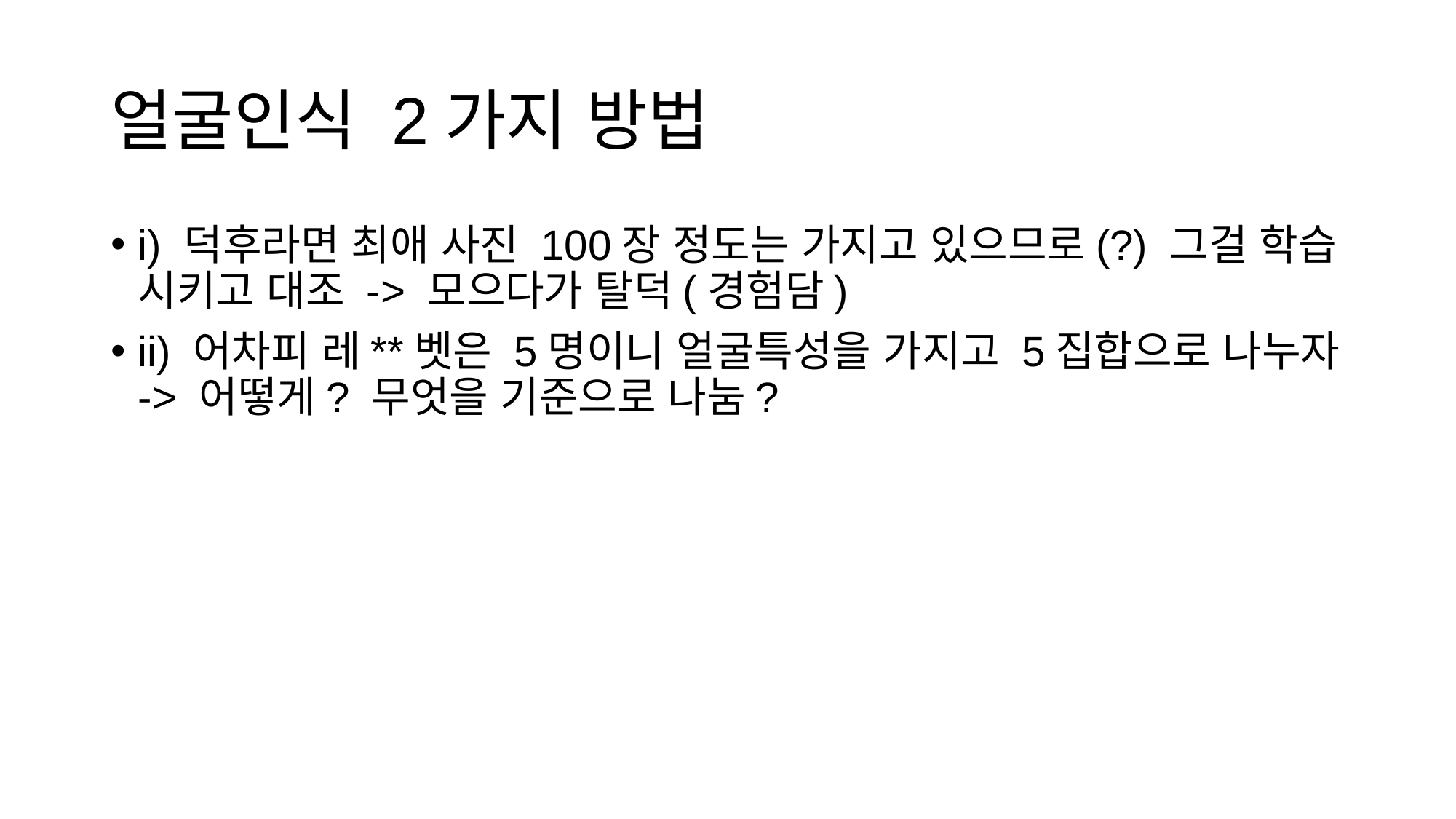

# 얼굴인식 2가지 방법
i) 덕후라면 최애 사진 100장 정도는 가지고 있으므로(?) 그걸 학습 시키고 대조 -> 모으다가 탈덕(경험담)
ii) 어차피 레**벳은 5명이니 얼굴특성을 가지고 5집합으로 나누자 -> 어떻게? 무엇을 기준으로 나눔?